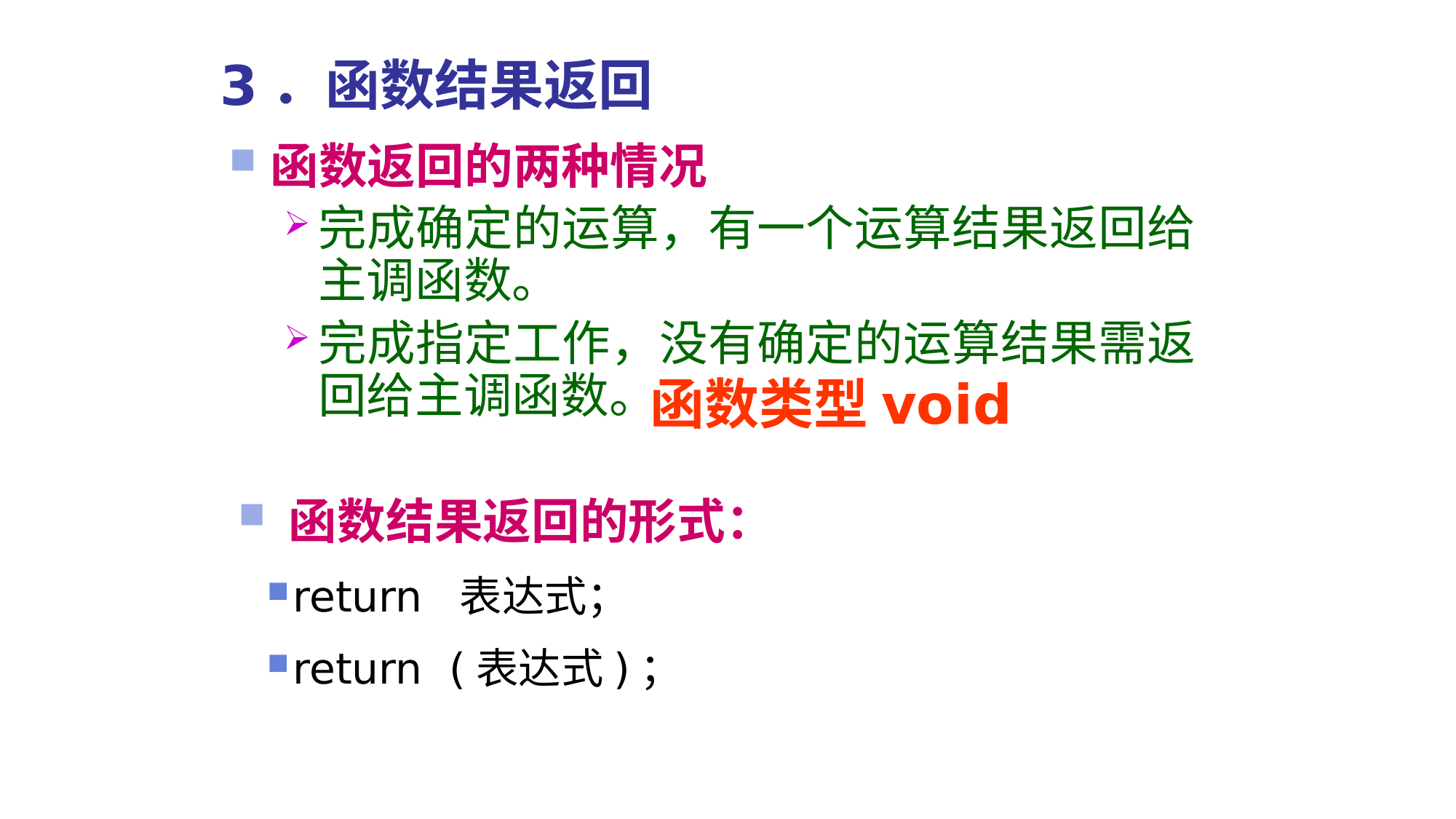

# 3．函数结果返回
函数返回的两种情况
完成确定的运算，有一个运算结果返回给主调函数。
完成指定工作，没有确定的运算结果需返回给主调函数。
函数类型void

 函数结果返回的形式：
return  表达式；
return  (表达式)；